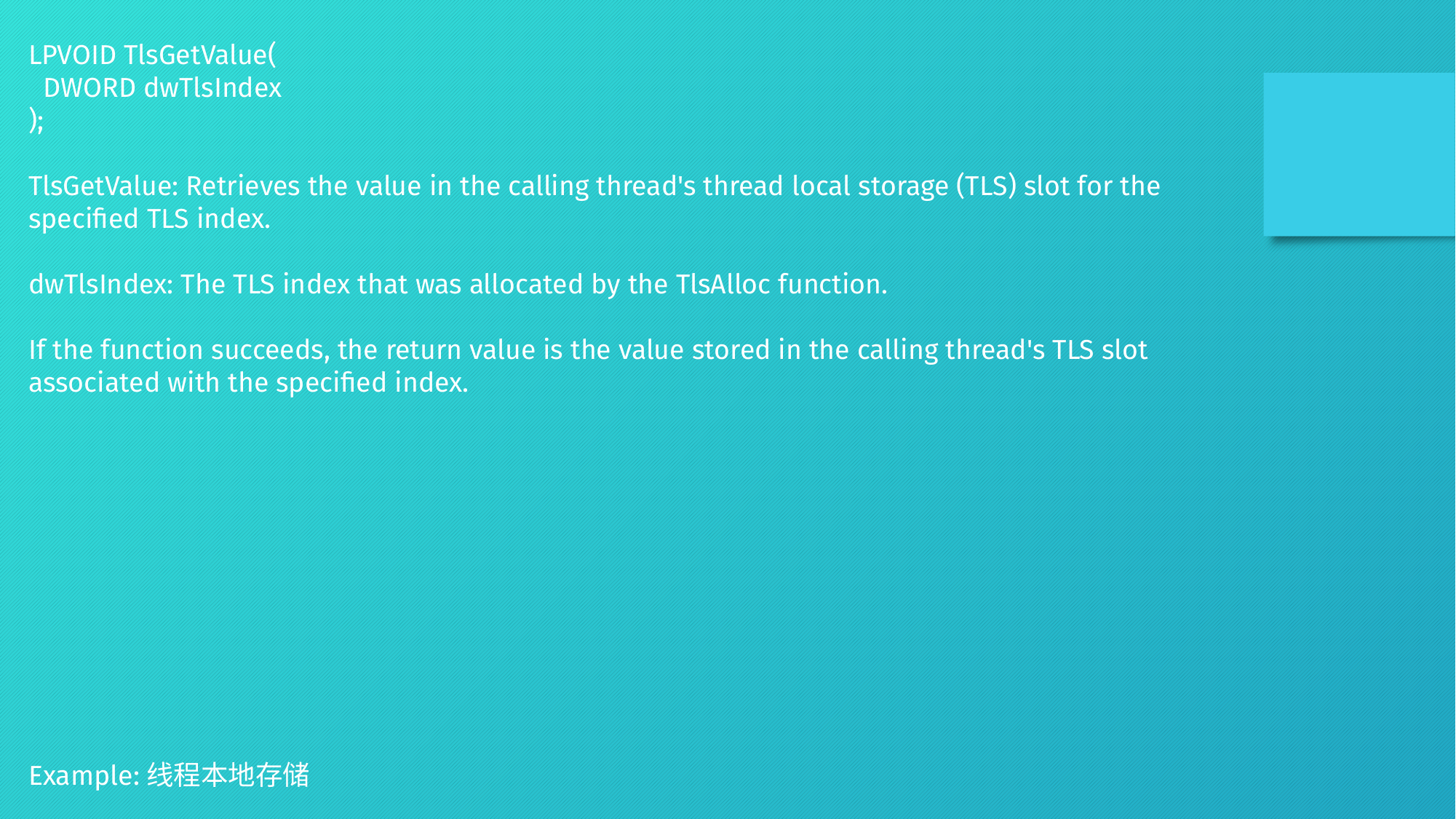

LPVOID TlsGetValue(
  DWORD dwTlsIndex
);

TlsGetValue: Retrieves the value in the calling thread's thread local storage (TLS) slot for the specified TLS index.

dwTlsIndex: The TLS index that was allocated by the TlsAlloc function.

If the function succeeds, the return value is the value stored in the calling thread's TLS slot associated with the specified index.

Example:线程本地存储